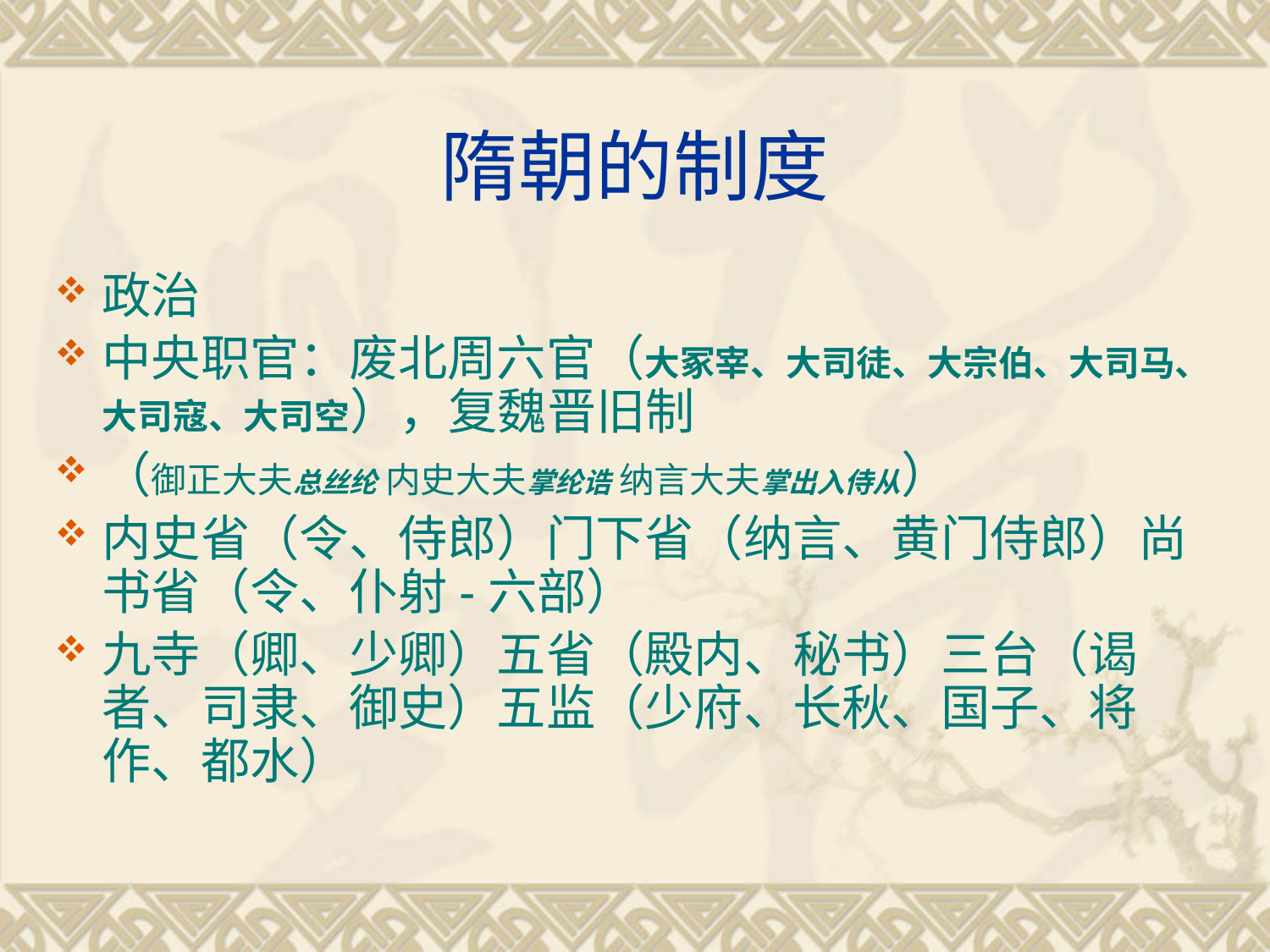

# 隋朝的制度
政治
中央职官：废北周六官（大冢宰、大司徒、大宗伯、大司马、大司寇、大司空），复魏晋旧制
（御正大夫总丝纶 内史大夫掌纶诰 纳言大夫掌出入侍从）
内史省（令、侍郎）门下省（纳言、黄门侍郎）尚书省（令、仆射-六部）
九寺（卿、少卿）五省（殿内、秘书）三台（谒者、司隶、御史）五监（少府、长秋、国子、将作、都水）